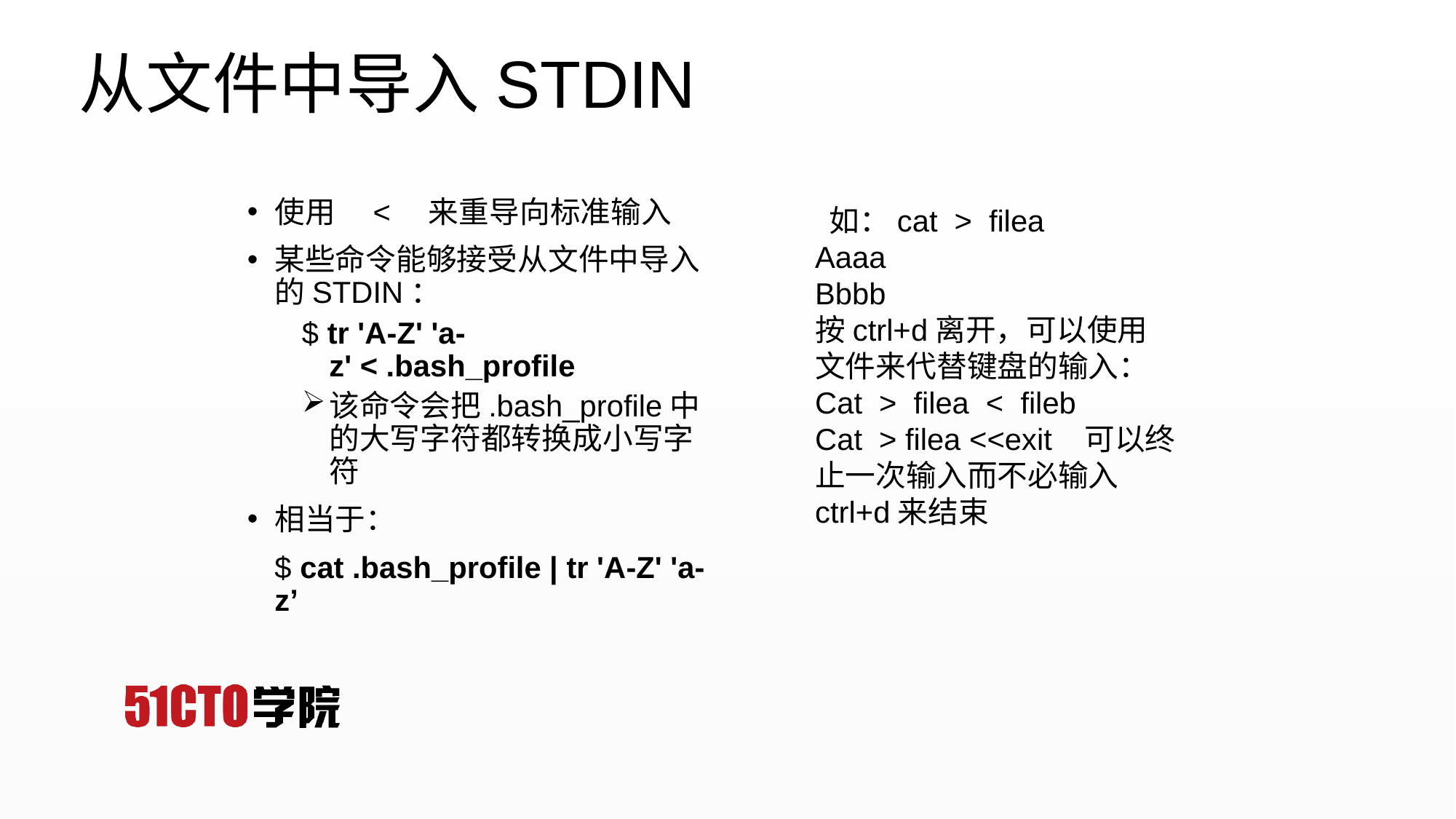

# 从文件中导入STDIN
使用　<　来重导向标准输入
某些命令能够接受从文件中导入的STDIN：
$ tr 'A-Z' 'a-z' < .bash_profile
该命令会把.bash_profile中的大写字符都转换成小写字符
相当于：
	$ cat .bash_profile | tr 'A-Z' 'a-z’
 如：cat  >  filea
Aaaa
Bbbb
按ctrl+d离开，可以使用文件来代替键盘的输入：
Cat  >  filea  <  fileb
Cat  > filea <<exit   可以终止一次输入而不必输入ctrl+d来结束